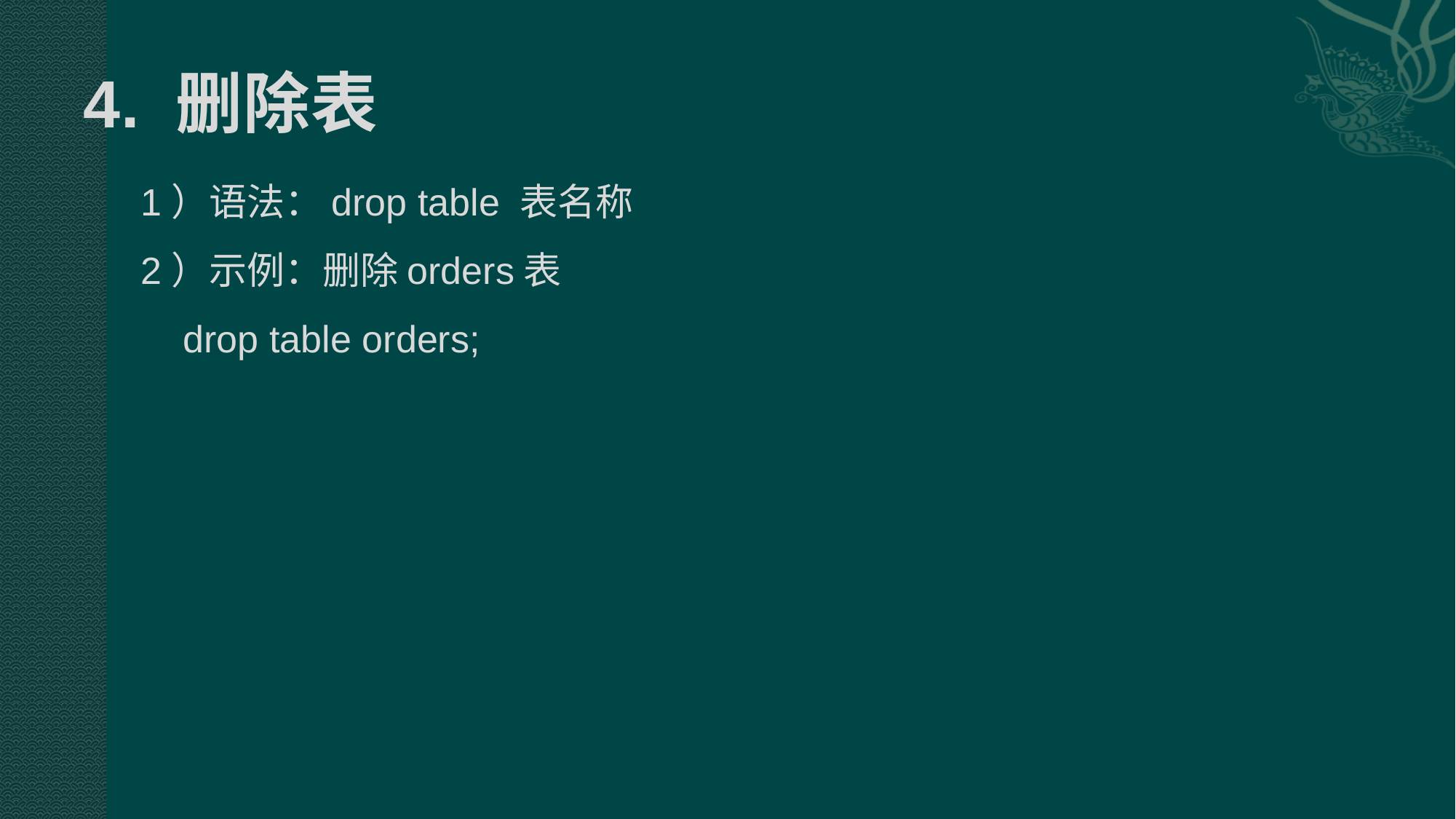

# 4. 删除表
1）语法：drop table 表名称
2）示例：删除orders表
    drop table orders;